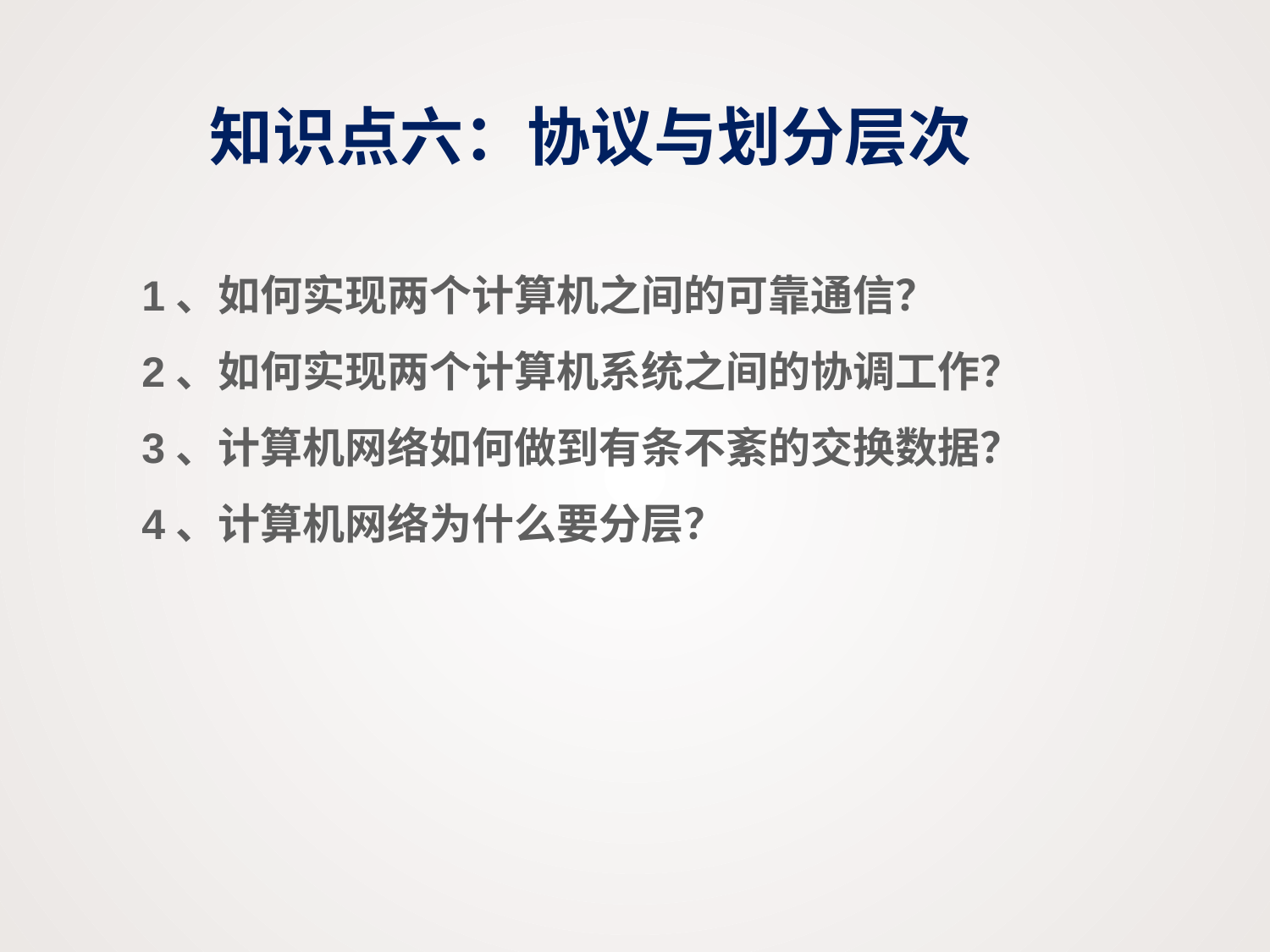

知识点六：协议与划分层次
1、如何实现两个计算机之间的可靠通信？
2、如何实现两个计算机系统之间的协调工作？
3、计算机网络如何做到有条不紊的交换数据？
4、计算机网络为什么要分层？